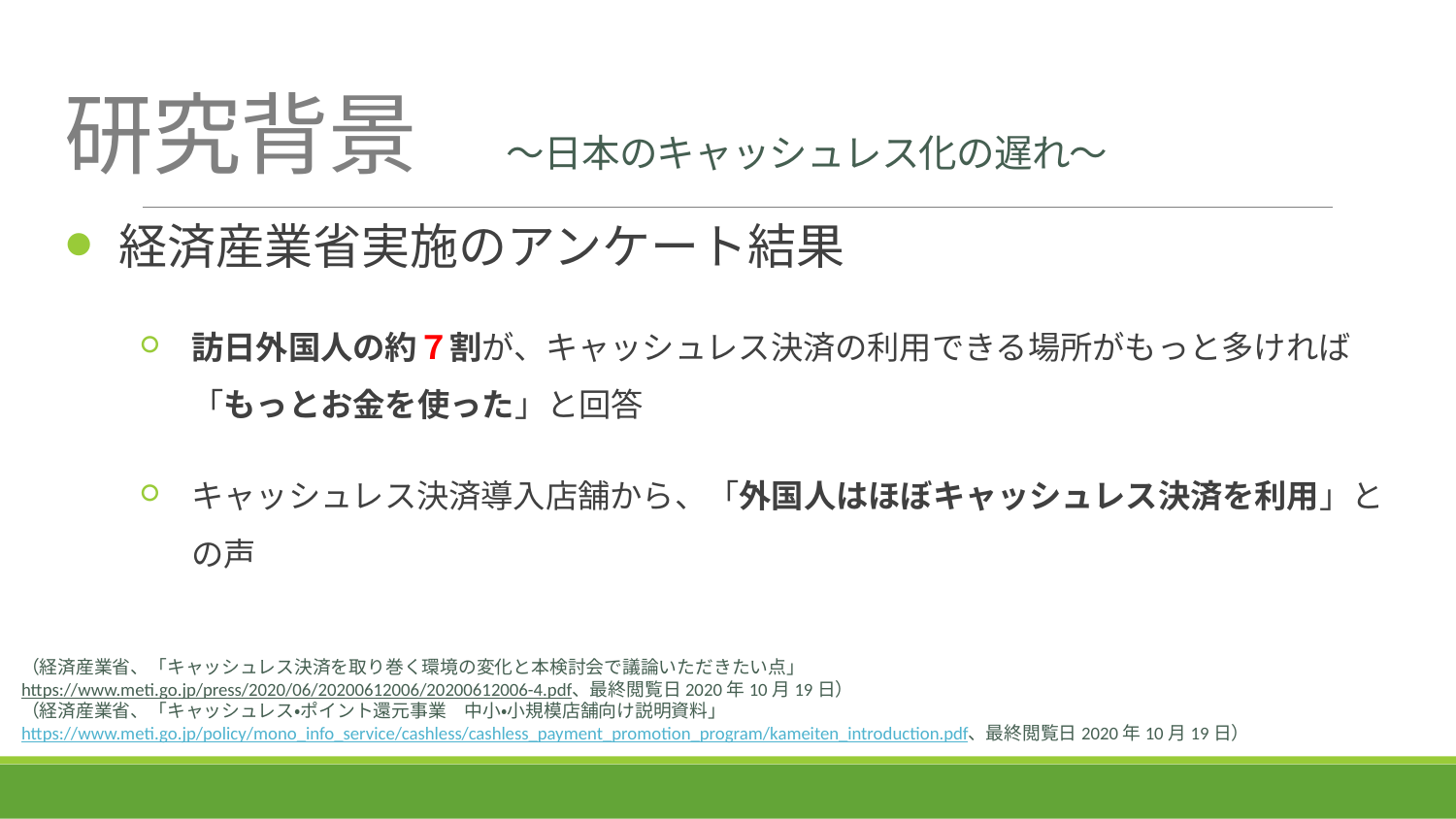

# 研究背景　〜日本のキャッシュレス化の遅れ〜
経済産業省実施のアンケート結果
訪日外国人の約７割が、キャッシュレス決済の利用できる場所がもっと多ければ「もっとお金を使った」と回答
キャッシュレス決済導入店舗から、「外国人はほぼキャッシュレス決済を利用」との声

（経済産業省、「キャッシュレス決済を取り巻く環境の変化と本検討会で議論いただきたい点」
https://www.meti.go.jp/press/2020/06/20200612006/20200612006-4.pdf、最終閲覧日2020年10月19日）
（経済産業省、「キャッシュレス・ポイント還元事業　中小・小規模店舗向け説明資料」https://www.meti.go.jp/policy/mono_info_service/cashless/cashless_payment_promotion_program/kameiten_introduction.pdf、最終閲覧日2020年10月19日）